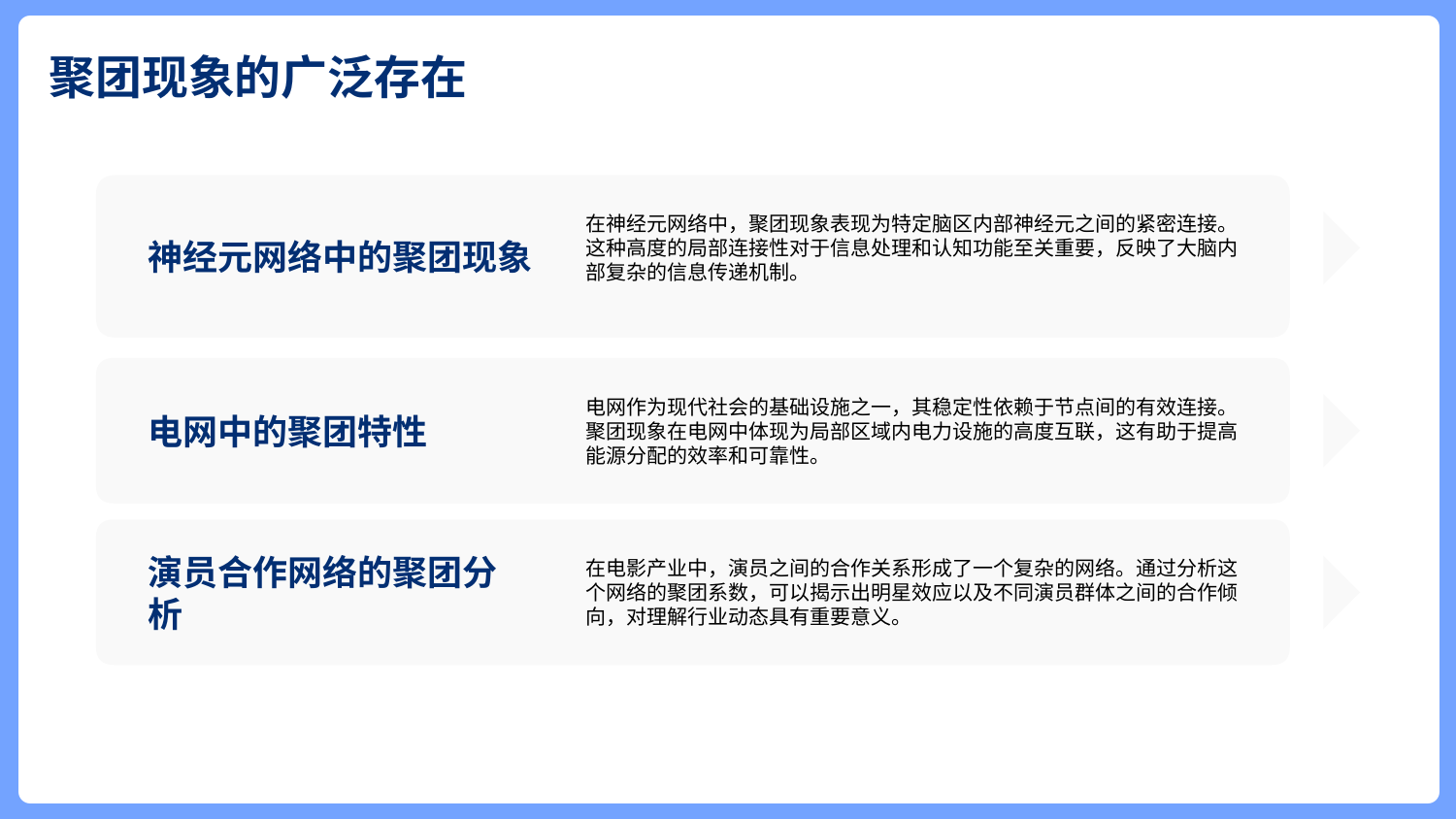

聚团现象的广泛存在

在神经元网络中，聚团现象表现为特定脑区内部神经元之间的紧密连接。这种高度的局部连接性对于信息处理和认知功能至关重要，反映了大脑内部复杂的信息传递机制。
神经元网络中的聚团现象

电网作为现代社会的基础设施之一，其稳定性依赖于节点间的有效连接。聚团现象在电网中体现为局部区域内电力设施的高度互联，这有助于提高能源分配的效率和可靠性。
电网中的聚团特性

在电影产业中，演员之间的合作关系形成了一个复杂的网络。通过分析这个网络的聚团系数，可以揭示出明星效应以及不同演员群体之间的合作倾向，对理解行业动态具有重要意义。
演员合作网络的聚团分析